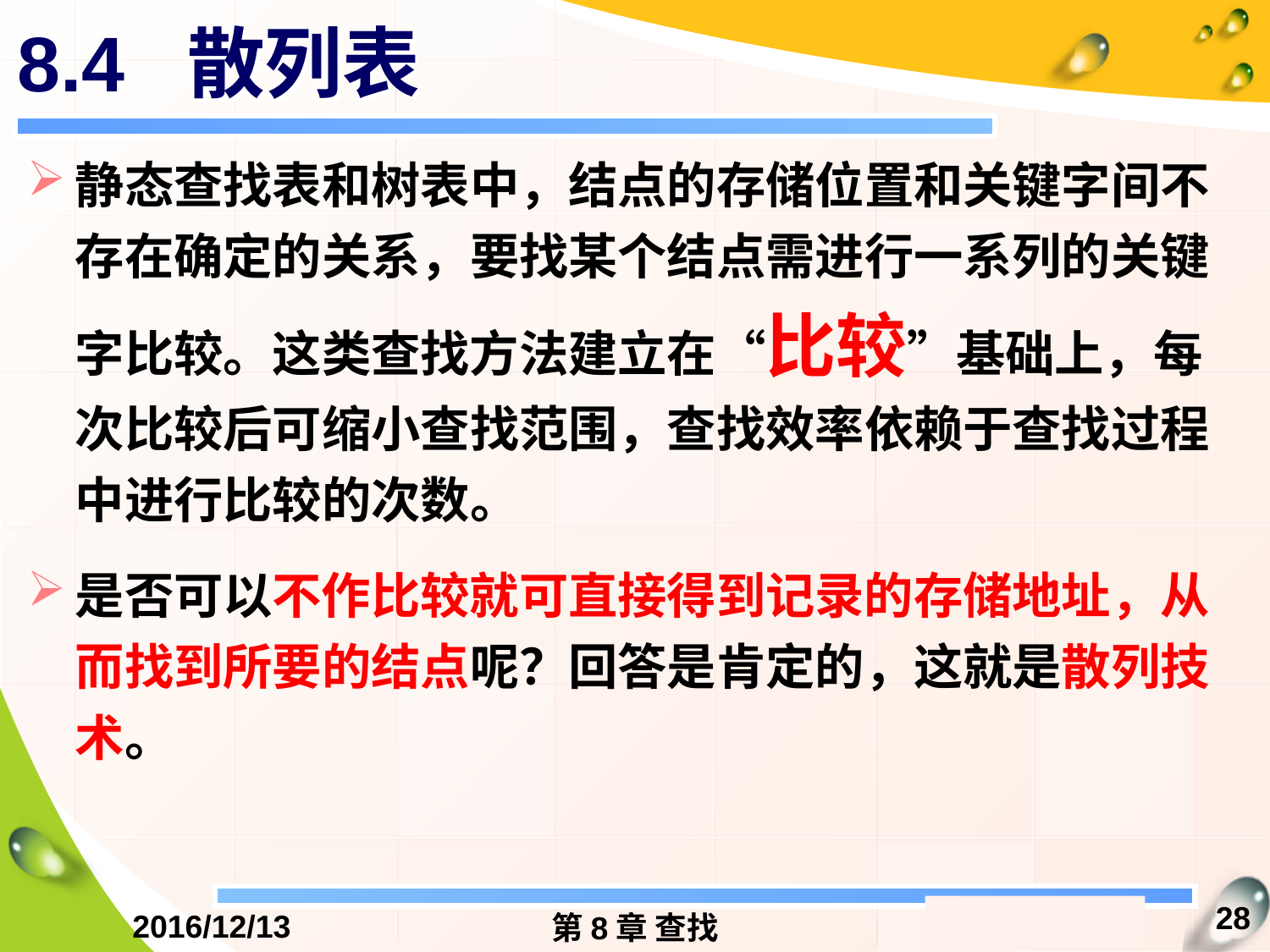

# 8.4  散列表
静态查找表和树表中，结点的存储位置和关键字间不存在确定的关系，要找某个结点需进行一系列的关键字比较。这类查找方法建立在“比较”基础上，每次比较后可缩小查找范围，查找效率依赖于查找过程中进行比较的次数。
是否可以不作比较就可直接得到记录的存储地址，从而找到所要的结点呢？回答是肯定的，这就是散列技术。

28
2016/12/13
第8章 查找